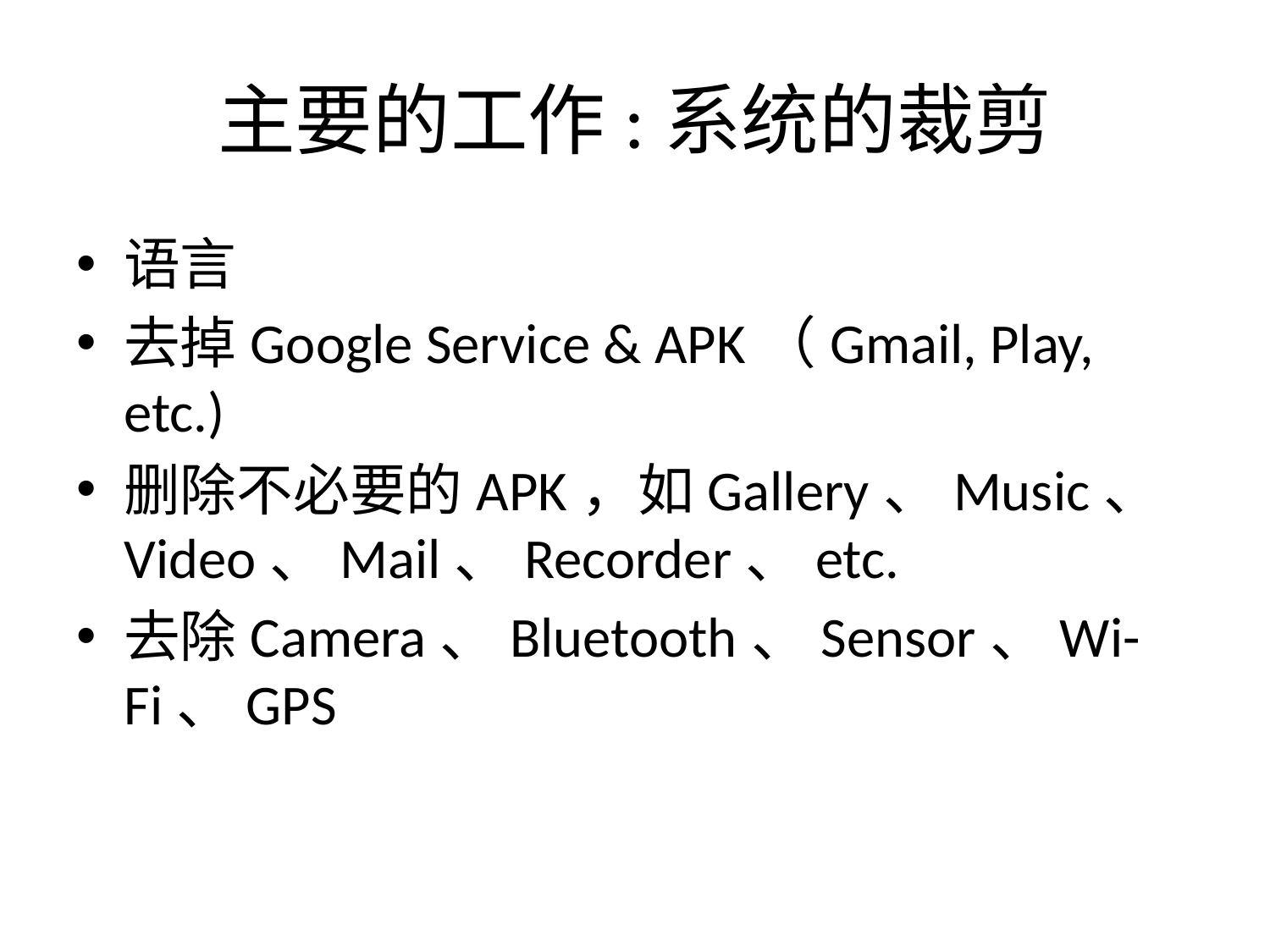

# 主要的工作:系统的裁剪
语言
去掉Google Service & APK（Gmail, Play, etc.)
删除不必要的APK，如Gallery、Music、Video、Mail、Recorder、etc.
去除Camera、Bluetooth、Sensor、Wi-Fi、GPS